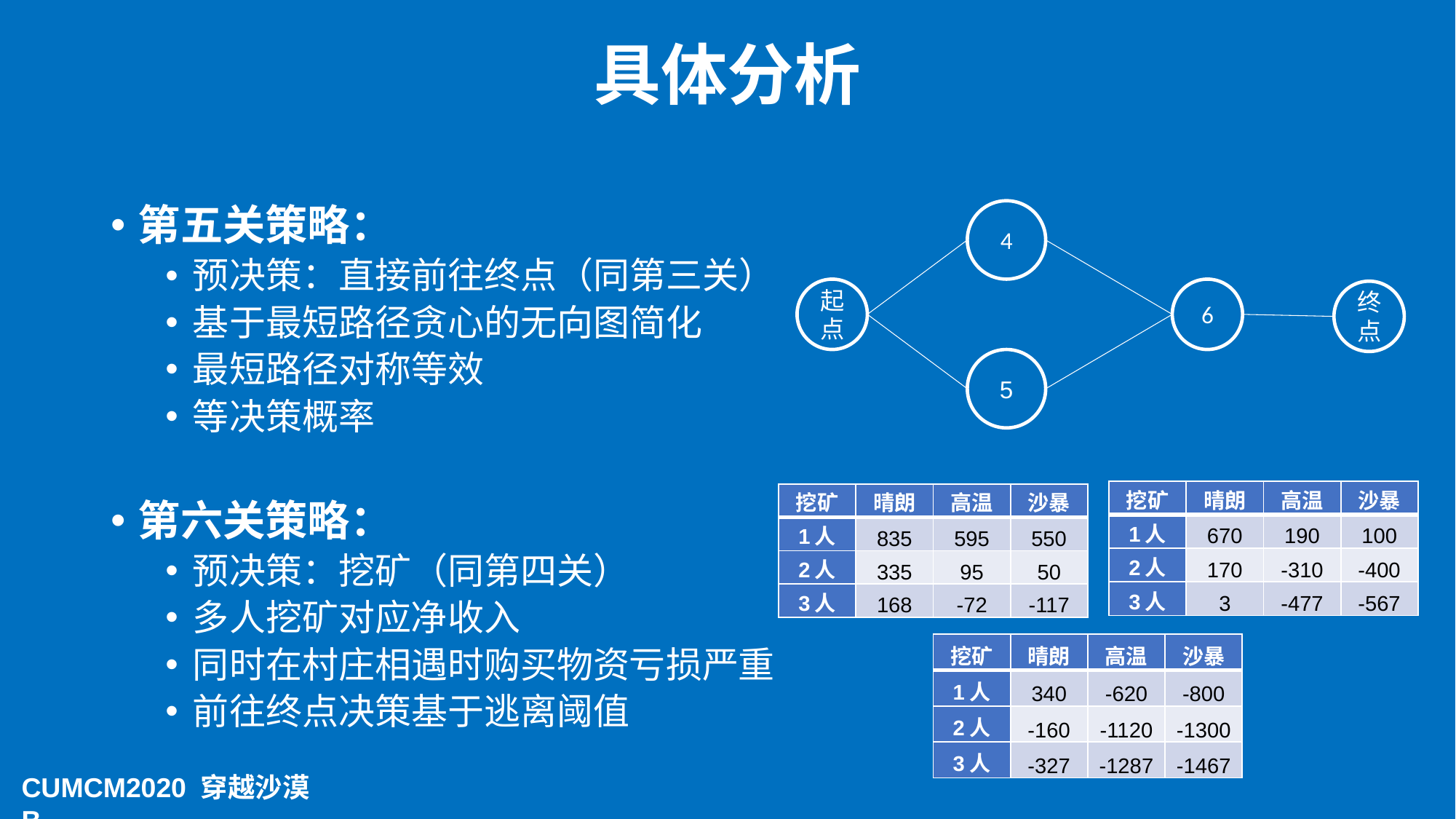

# 具体分析
第五关策略：
预决策：直接前往终点（同第三关）
基于最短路径贪心的无向图简化
最短路径对称等效
等决策概率

第六关策略：
预决策：挖矿（同第四关）
多人挖矿对应净收入
同时在村庄相遇时购买物资亏损严重
前往终点决策基于逃离阈值

4
起点
6
终点
5
| 挖矿 | 晴朗 | 高温 | 沙暴 |
| --- | --- | --- | --- |
| 1人 | 670 | 190 | 100 |
| 2人 | 170 | -310 | -400 |
| 3人 | 3 | -477 | -567 |
| 挖矿 | 晴朗 | 高温 | 沙暴 |
| --- | --- | --- | --- |
| 1人 | 835 | 595 | 550 |
| 2人 | 335 | 95 | 50 |
| 3人 | 168 | -72 | -117 |
| 挖矿 | 晴朗 | 高温 | 沙暴 |
| --- | --- | --- | --- |
| 1人 | 340 | -620 | -800 |
| 2人 | -160 | -1120 | -1300 |
| 3人 | -327 | -1287 | -1467 |
CUMCM2020 穿越沙漠B